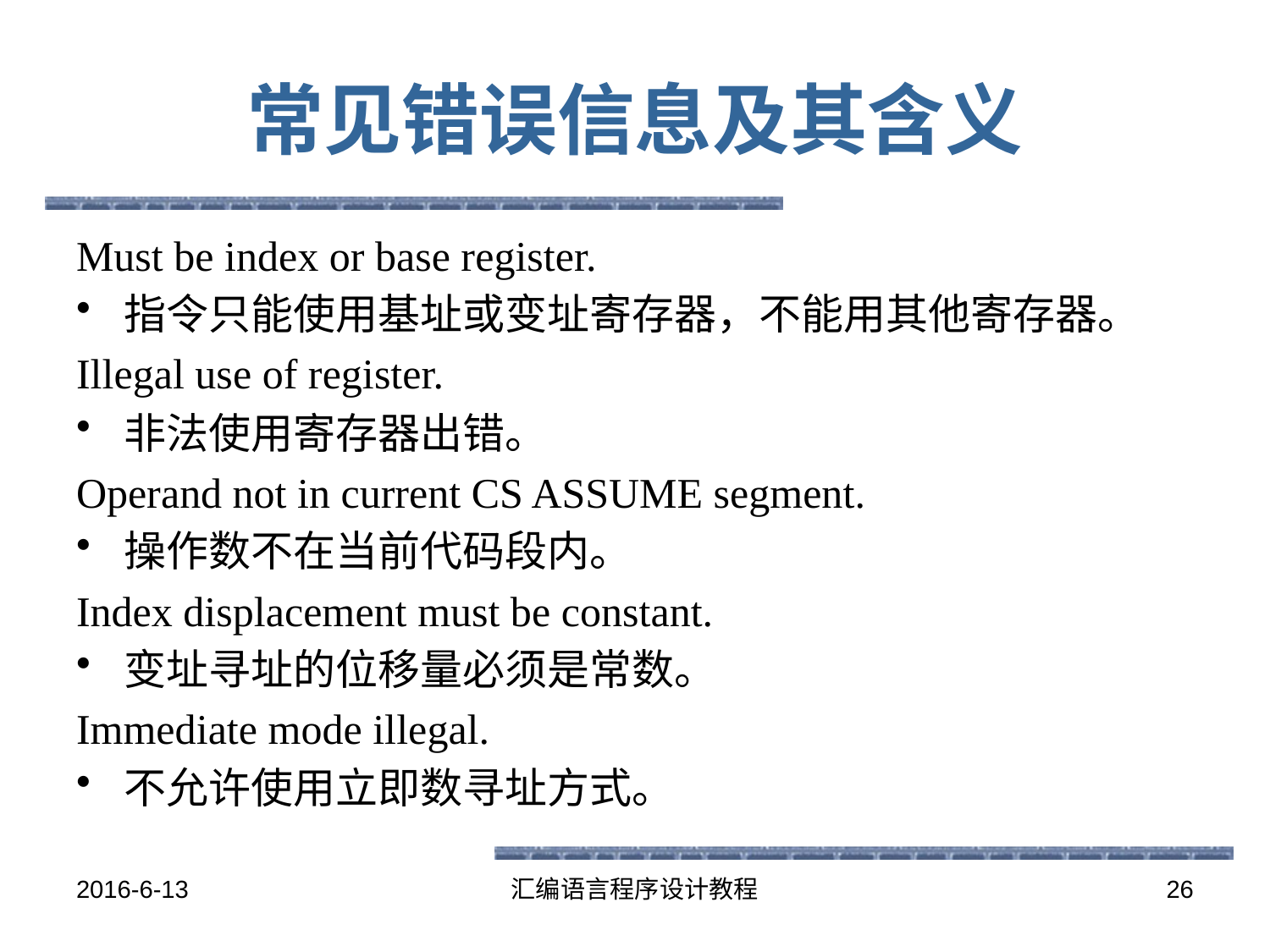

# 常见错误信息及其含义
Must be index or base register.
指令只能使用基址或变址寄存器，不能用其他寄存器。
Illegal use of register.
非法使用寄存器出错。
Operand not in current CS ASSUME segment.
操作数不在当前代码段内。
Index displacement must be constant.
变址寻址的位移量必须是常数。
Immediate mode illegal.
不允许使用立即数寻址方式。
2016-6-13
汇编语言程序设计教程
26